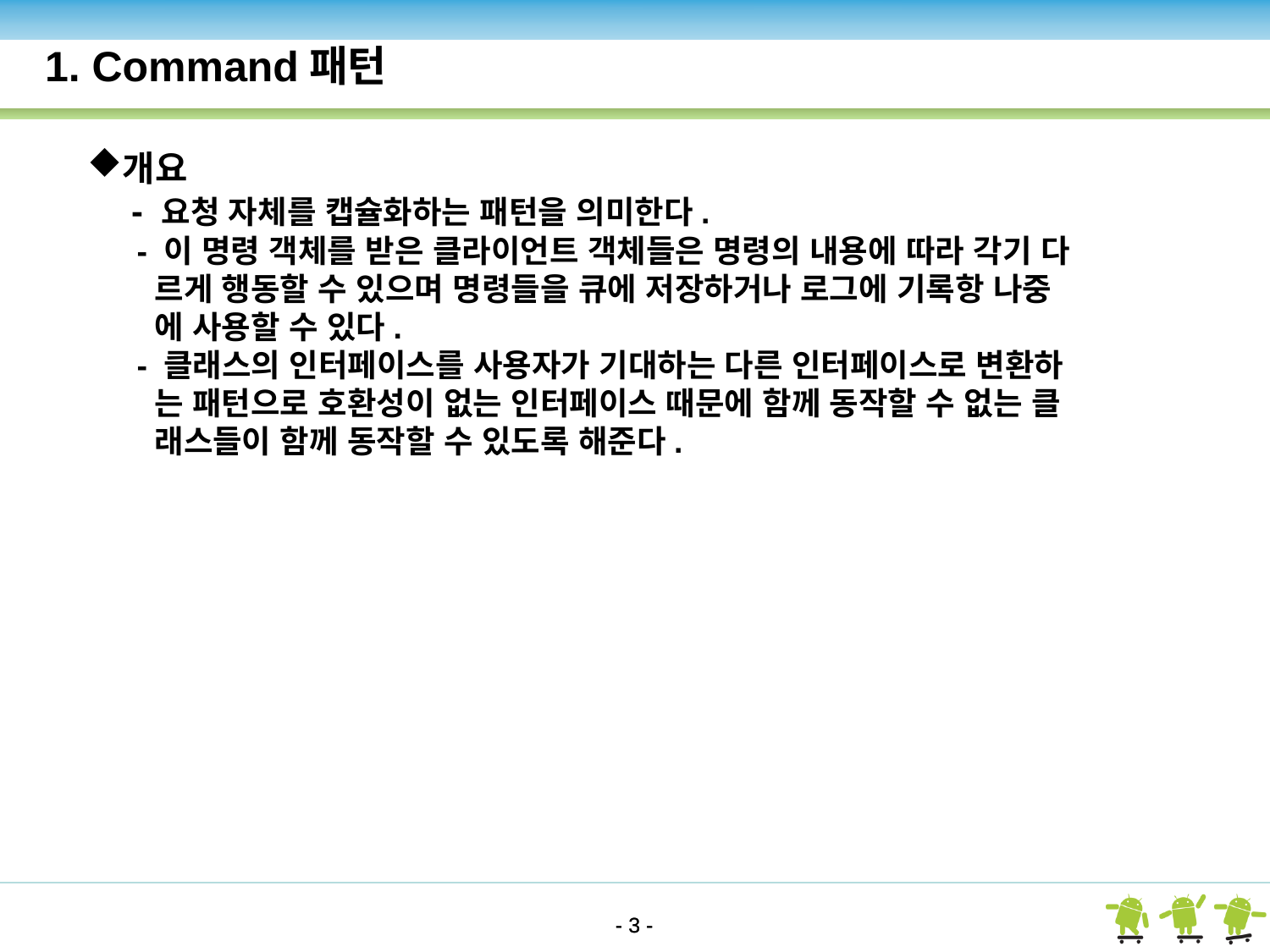

1. Command패턴
개요
    - 요청 자체를 캡슐화하는 패턴을 의미한다.
     - 이 명령 객체를 받은 클라이언트 객체들은 명령의 내용에 따라 각기 다
       르게 행동할 수 있으며 명령들을 큐에 저장하거나 로그에 기록항 나중
       에 사용할 수 있다.
     - 클래스의 인터페이스를 사용자가 기대하는 다른 인터페이스로 변환하
       는 패턴으로 호환성이 없는 인터페이스 때문에 함께 동작할 수 없는 클
       래스들이 함께 동작할 수 있도록 해준다.

- 3 -
- 3 -